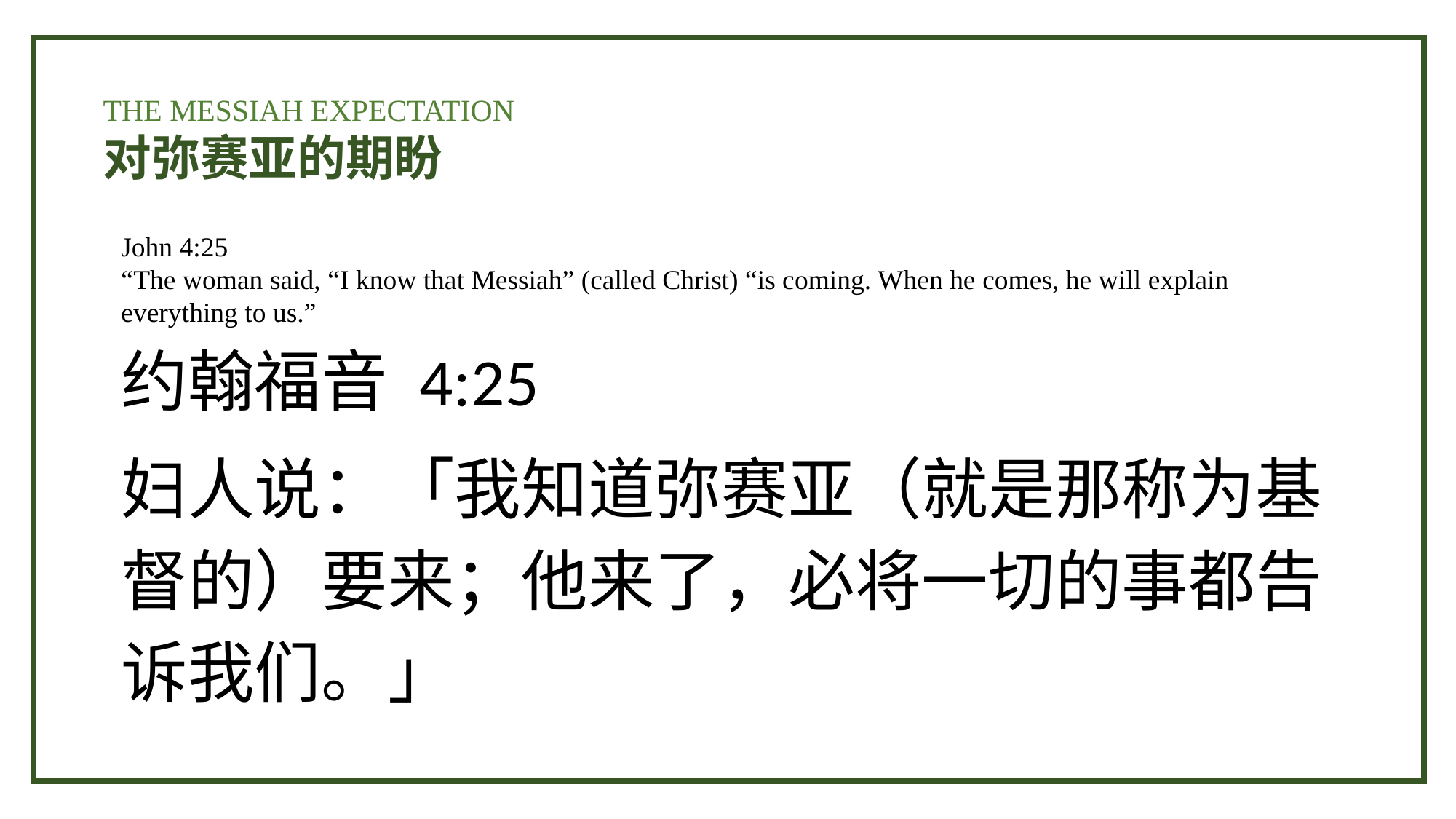

THE MESSIAH EXPECTATION
对弥赛亚的期盼
John 4:25
“The woman said, “I know that Messiah” (called Christ) “is coming. When he comes, he will explain everything to us.”
约翰福音 4:25
妇人说：「我知道弥赛亚（就是那称为基督的）要来；他来了，必将一切的事都告诉我们。」